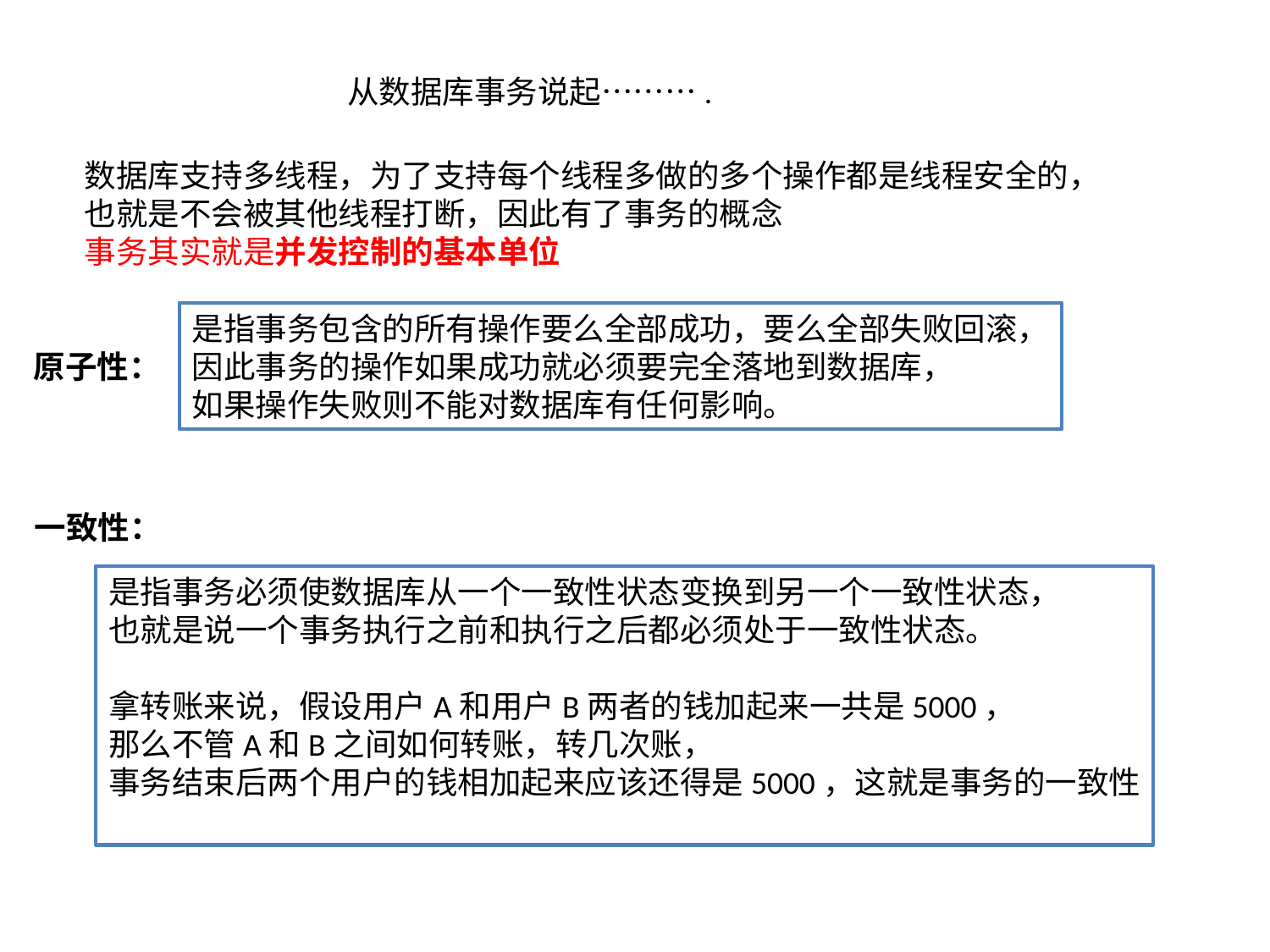

从数据库事务说起……….
数据库支持多线程，为了支持每个线程多做的多个操作都是线程安全的，
也就是不会被其他线程打断，因此有了事务的概念
事务其实就是并发控制的基本单位
是指事务包含的所有操作要么全部成功，要么全部失败回滚，
因此事务的操作如果成功就必须要完全落地到数据库，
如果操作失败则不能对数据库有任何影响。
原子性：
一致性：
是指事务必须使数据库从一个一致性状态变换到另一个一致性状态，
也就是说一个事务执行之前和执行之后都必须处于一致性状态。

拿转账来说，假设用户A和用户B两者的钱加起来一共是5000，
那么不管A和B之间如何转账，转几次账，
事务结束后两个用户的钱相加起来应该还得是5000，这就是事务的一致性